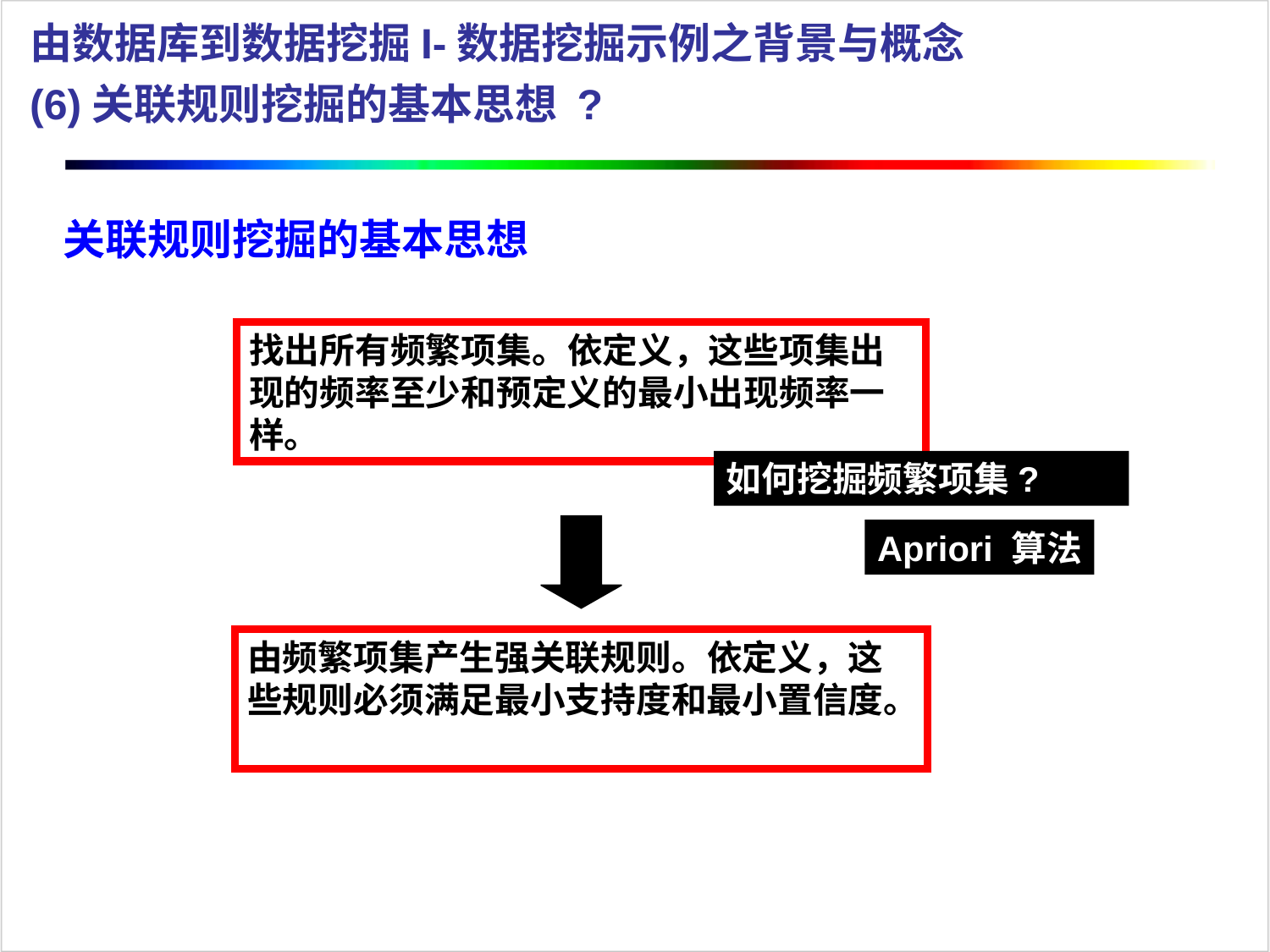

由数据库到数据挖掘I-数据挖掘示例之背景与概念
(6)关联规则挖掘的基本思想 ?
关联规则挖掘的基本思想
找出所有频繁项集。依定义，这些项集出现的频率至少和预定义的最小出现频率一样。
如何挖掘频繁项集?

Apriori 算法
由频繁项集产生强关联规则。依定义，这些规则必须满足最小支持度和最小置信度。